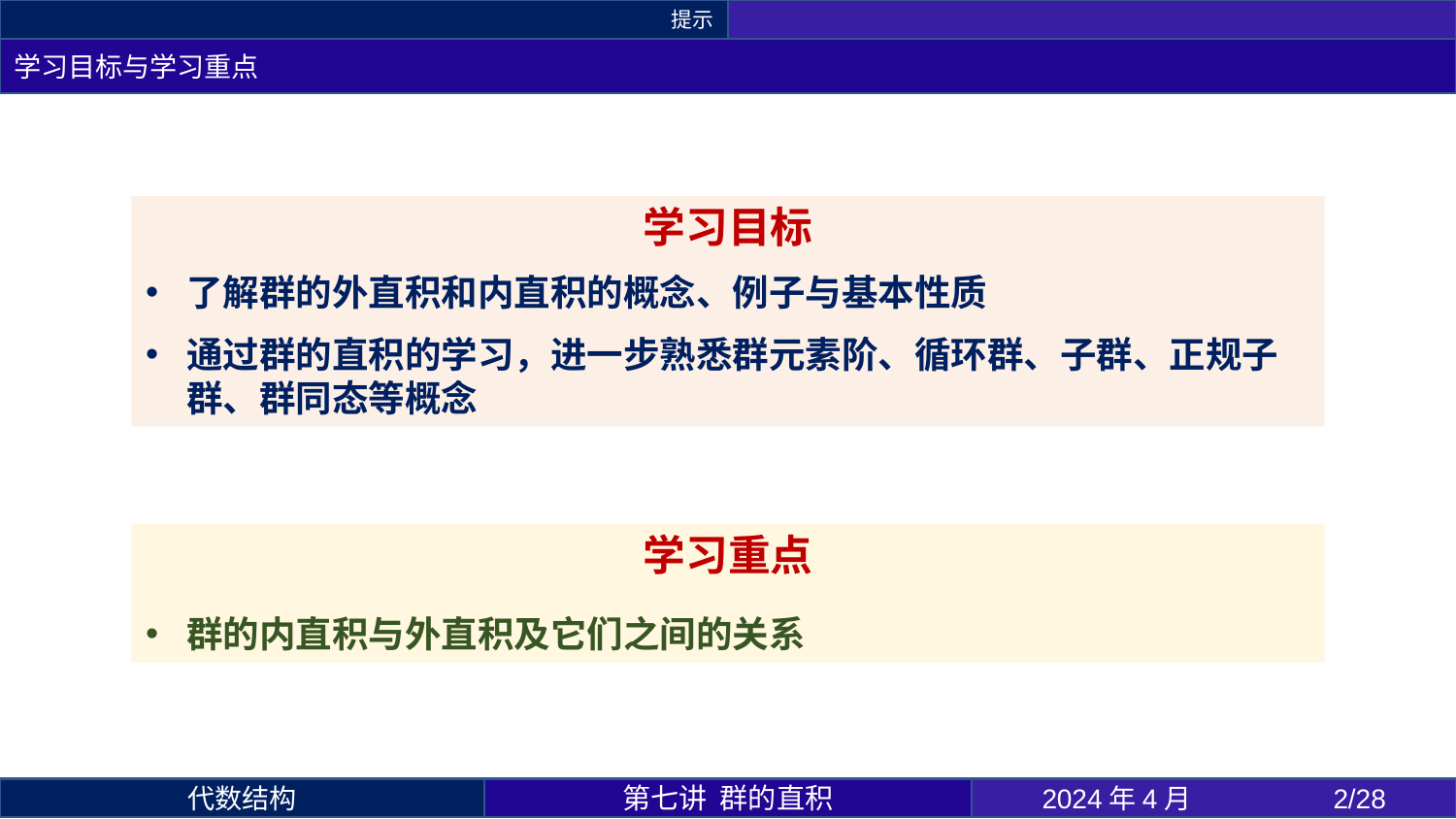

提示
学习目标与学习重点
学习目标
了解群的外直积和内直积的概念、例子与基本性质
通过群的直积的学习，进一步熟悉群元素阶、循环群、子群、正规子群、群同态等概念
学习重点
群的内直积与外直积及它们之间的关系
第七讲  群的直积
2024年4月 	2/28
代数结构